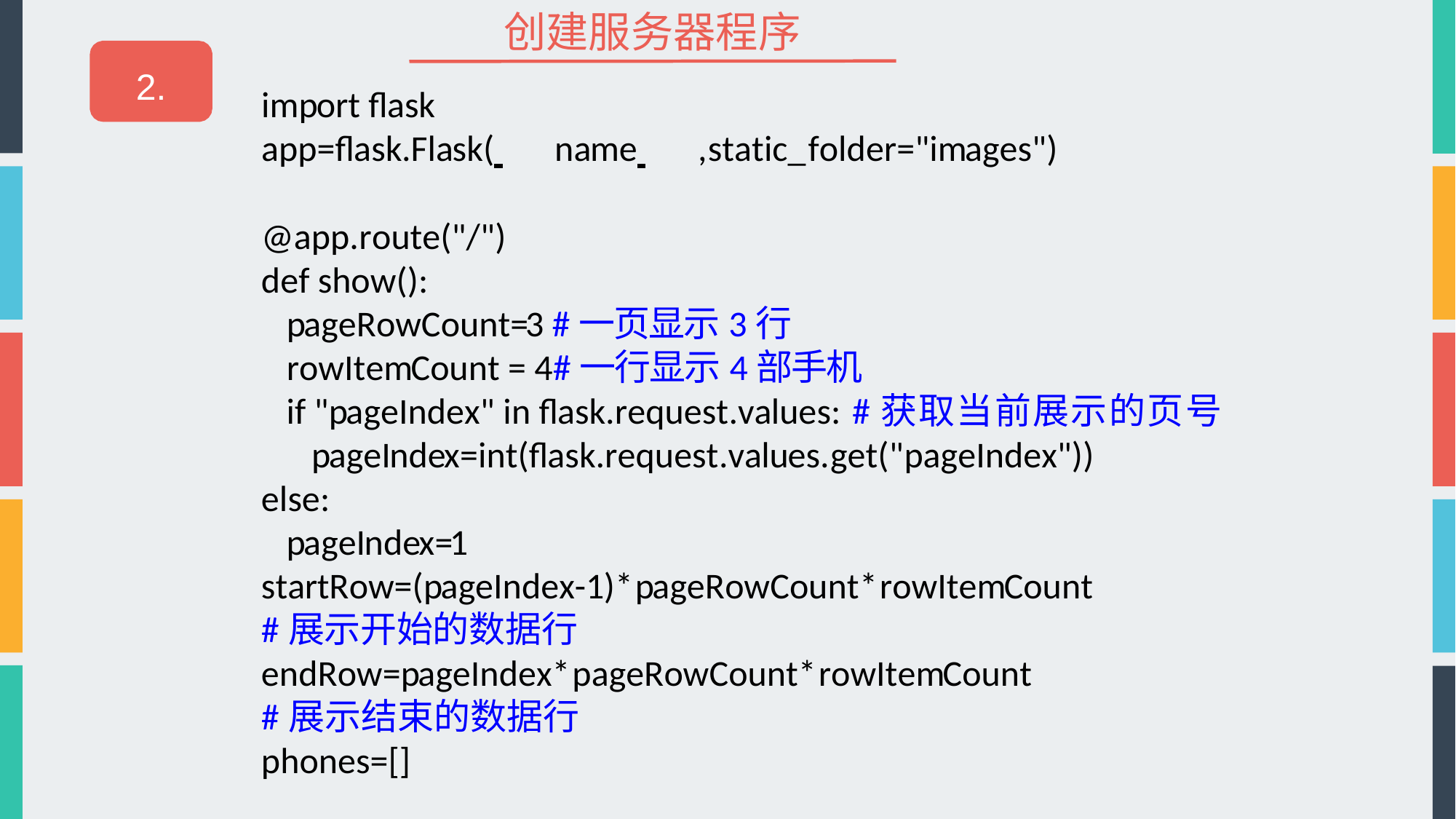

# 创建服务器程序

2.
import flask
app=flask.Flask( 	name 	,static_folder="images")

@app.route("/")
def show():
	pageRowCount=3 #一页显示3行rowItemCount = 4#一行显示4部手机
if "pageIndex" in flask.request.values: #获取当前展示的页号
	pageIndex=int(flask.request.values.get("pageIndex"))
else:
pageIndex=1
startRow=(pageIndex-1)*pageRowCount*rowItemCount
#展示开始的数据行
endRow=pageIndex*pageRowCount*rowItemCount
#展示结束的数据行
phones=[]